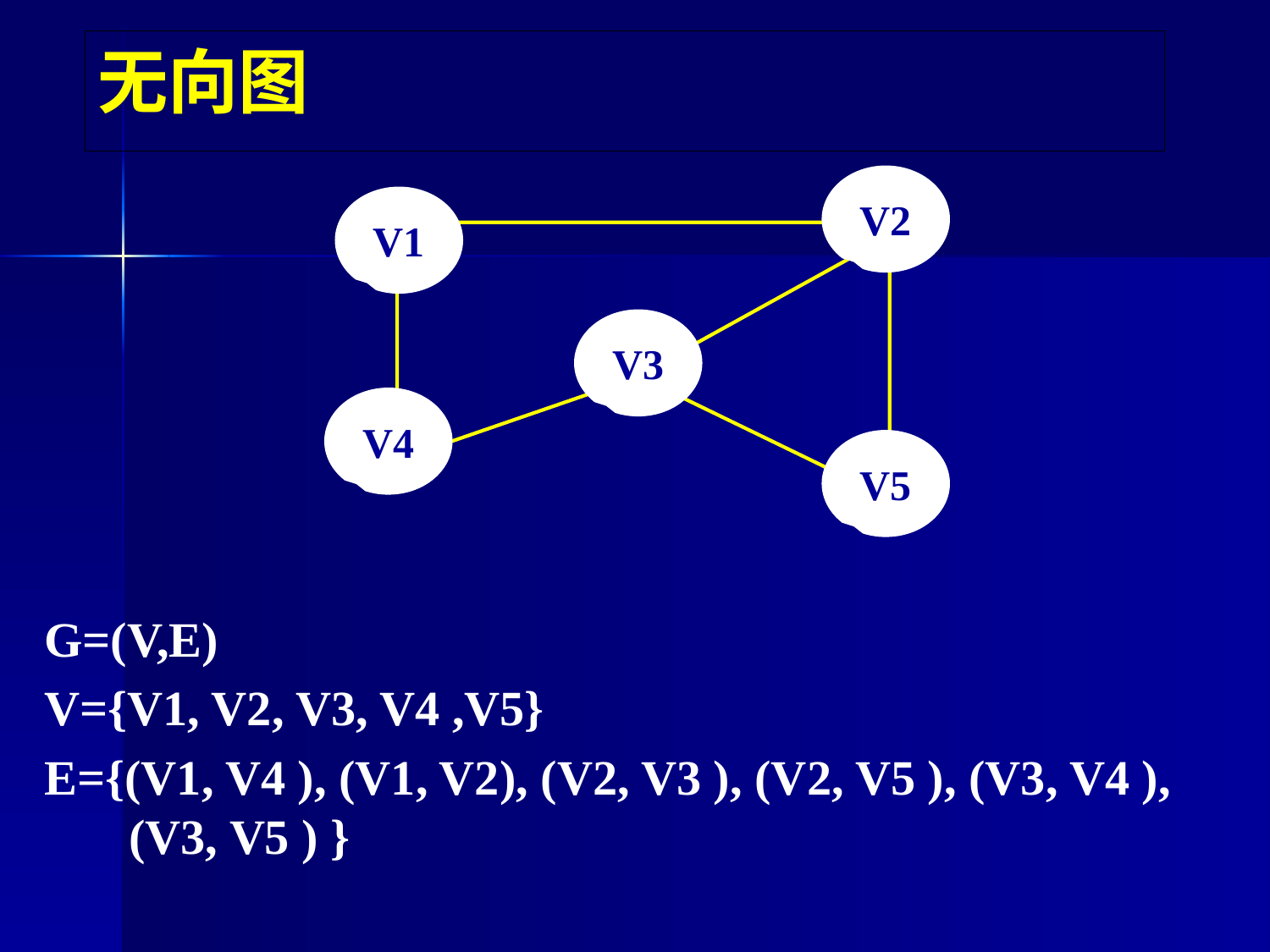

# 无向图
V2
V1

V3
V4

V5
G=(V,E)
V={V1, V2, V3, V4 ,V5}
E={(V1, V4 ), (V1, V2), (V2, V3 ), (V2, V5 ), (V3, V4 ),
   (V3, V5 ) }